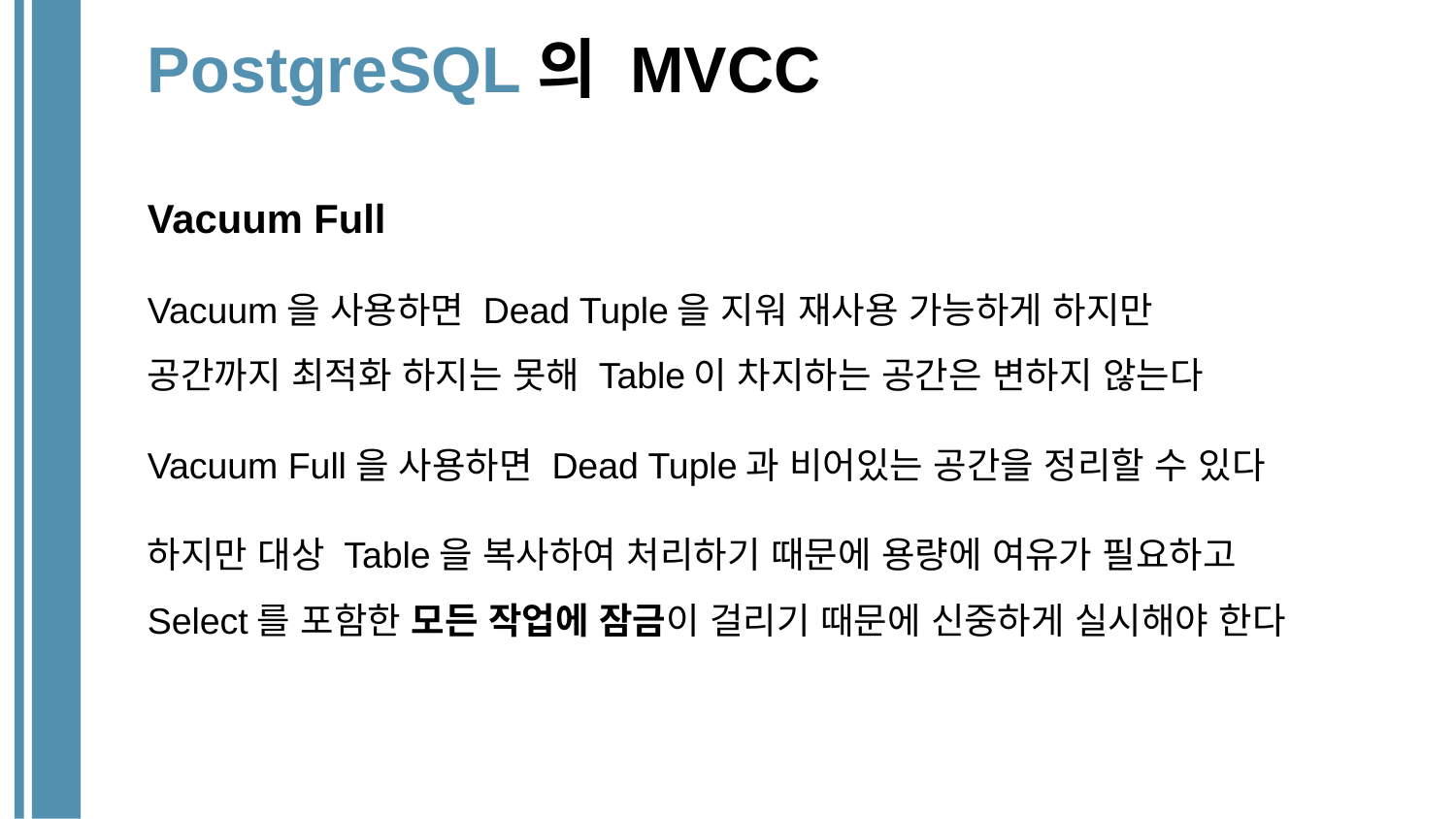

# PostgreSQL의 MVCC
Vacuum Full
Vacuum을 사용하면 Dead Tuple을 지워 재사용 가능하게 하지만
공간까지 최적화 하지는 못해 Table이 차지하는 공간은 변하지 않는다
Vacuum Full을 사용하면 Dead Tuple과 비어있는 공간을 정리할 수 있다
하지만 대상 Table을 복사하여 처리하기 때문에 용량에 여유가 필요하고
Select를 포함한 모든 작업에 잠금이 걸리기 때문에 신중하게 실시해야 한다